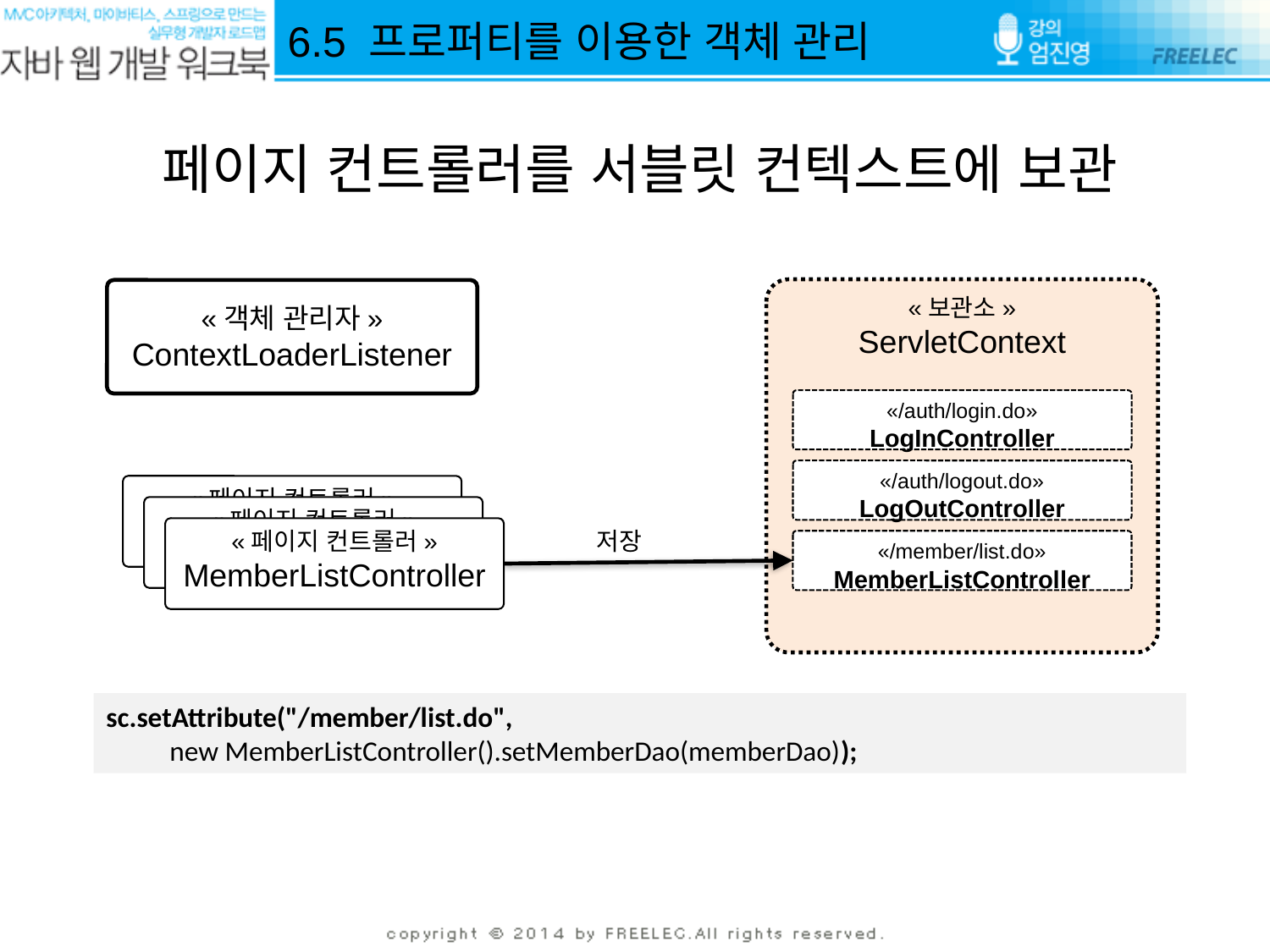

6.5 프로퍼티를 이용한 객체 관리
페이지 컨트롤러를 서블릿 컨텍스트에 보관
«보관소»
ServletContext
«객체 관리자»
ContextLoaderListener
«/auth/login.do»
LogInController
«/auth/logout.do»
LogOutController
«페이지 컨트롤러»
LogInController
«페이지 컨트롤러»
LogOutController
«페이지 컨트롤러»
MemberListController
저장
«/member/list.do»
MemberListController
sc.setAttribute("/member/list.do",
          new MemberListController().setMemberDao(memberDao));